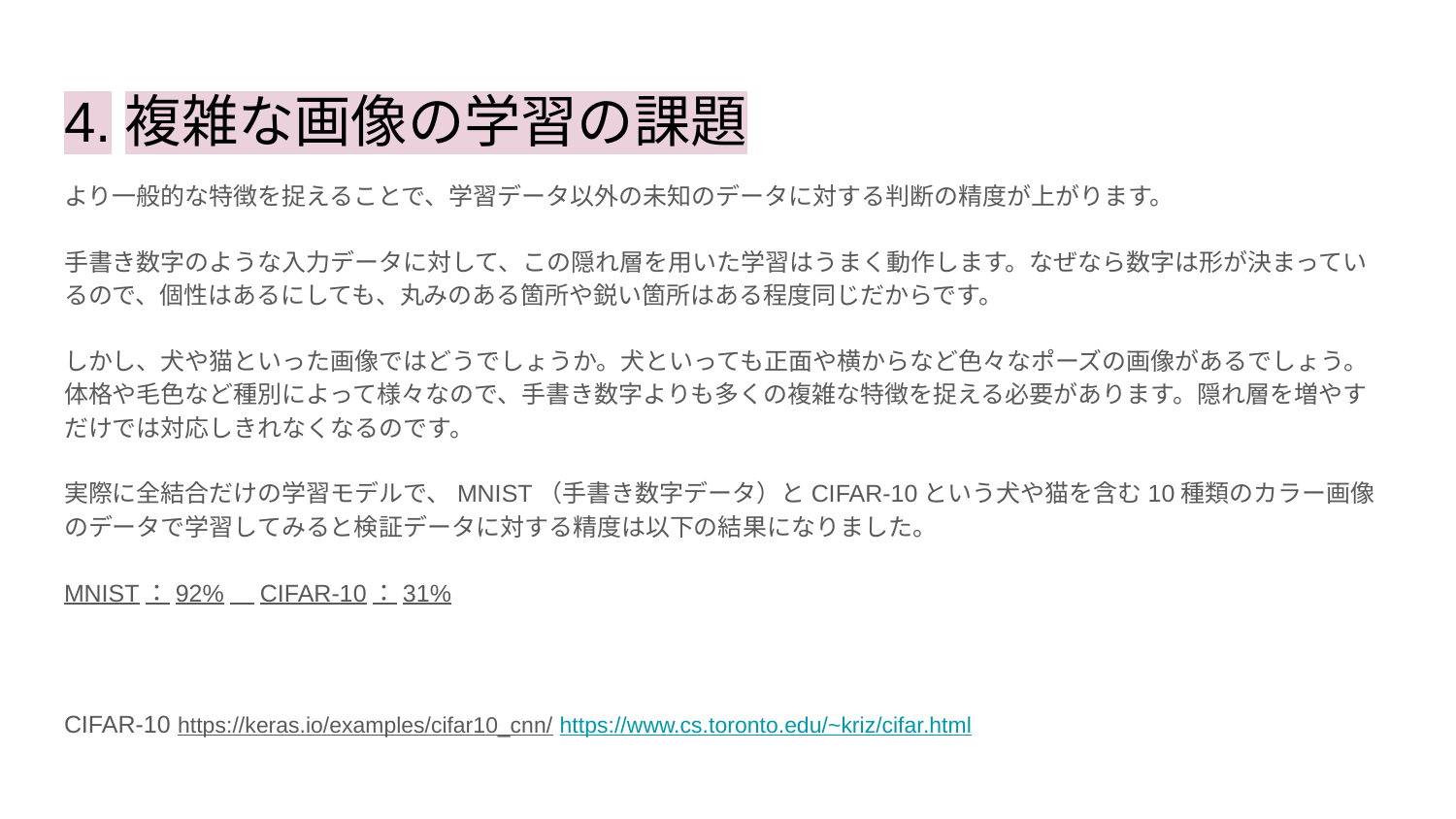

# 4.複雑な画像の学習の課題
より一般的な特徴を捉えることで、学習データ以外の未知のデータに対する判断の精度が上がります。
手書き数字のような入力データに対して、この隠れ層を用いた学習はうまく動作します。なぜなら数字は形が決まっているので、個性はあるにしても、丸みのある箇所や鋭い箇所はある程度同じだからです。
しかし、犬や猫といった画像ではどうでしょうか。犬といっても正面や横からなど色々なポーズの画像があるでしょう。体格や毛色など種別によって様々なので、手書き数字よりも多くの複雑な特徴を捉える必要があります。隠れ層を増やすだけでは対応しきれなくなるのです。
実際に全結合だけの学習モデルで、MNIST（手書き数字データ）とCIFAR-10という犬や猫を含む10種類のカラー画像のデータで学習してみると検証データに対する精度は以下の結果になりました。
MNIST：92%　CIFAR-10：31%

CIFAR-10 https://keras.io/examples/cifar10_cnn/ https://www.cs.toronto.edu/~kriz/cifar.html